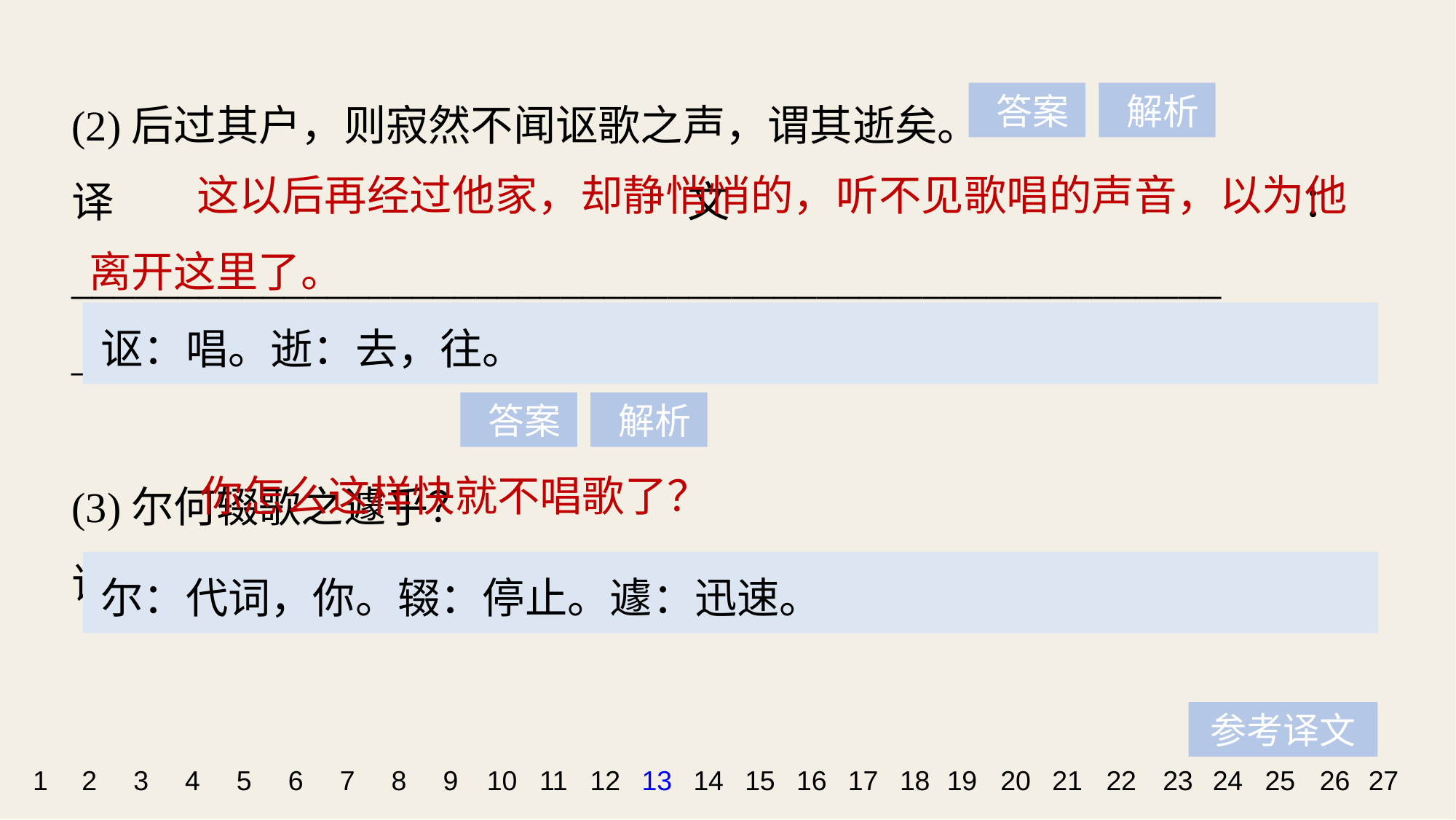

(2)后过其户，则寂然不闻讴歌之声，谓其逝矣。
译文：______________________________________________________
____________

(3)尔何辍歌之遽乎？
译文：_______________________
 答案
 解析
          这以后再经过他家，却静悄悄的，听不见歌唱的声音，以为他离开这里了。
讴：唱。逝：去，往。

 答案
 解析
你怎么这样快就不唱歌了？
尔：代词，你。辍：停止。遽：迅速。

参考译文
1
2
3
4
5
6
7
8
9
10
11
12
13
14
15
16
17
18
19
20
21
22
23
24
25
26
27